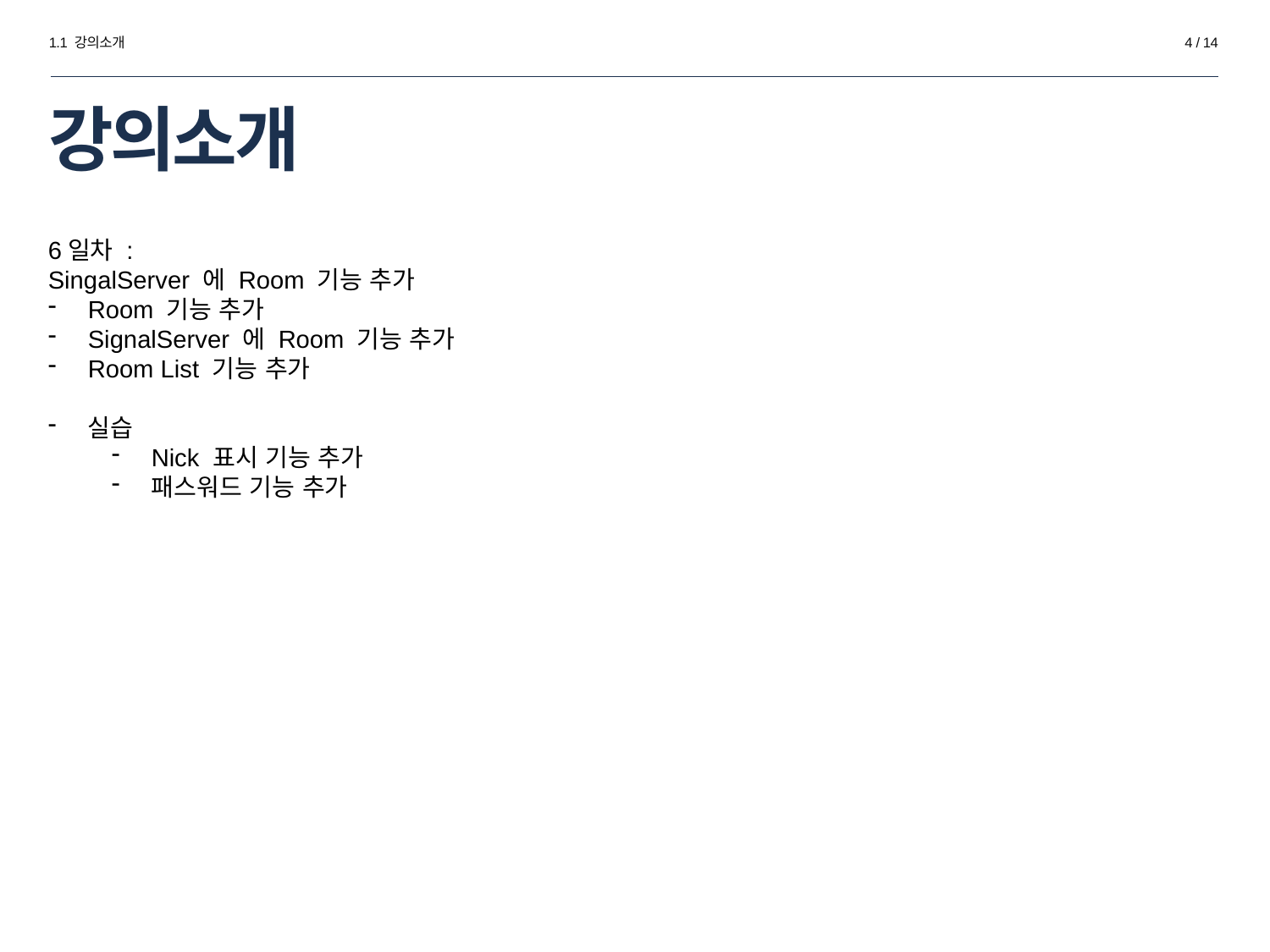

1.1 강의소개
4 / 14
# 강의소개

6일차 :
SingalServer 에 Room 기능 추가
Room 기능 추가
SignalServer 에 Room 기능 추가
Room List 기능 추가

실습
Nick 표시 기능 추가
패스워드 기능 추가